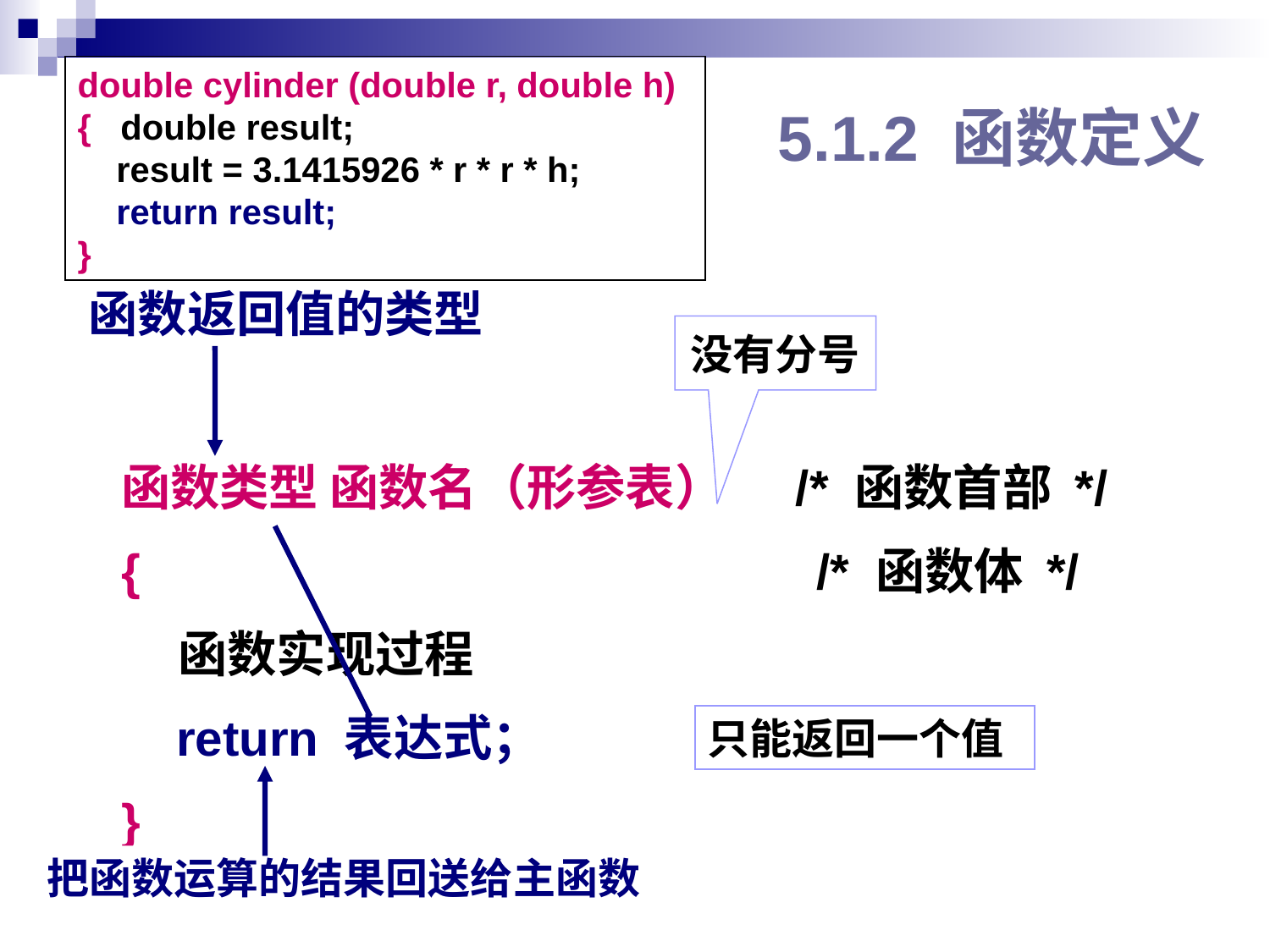

double cylinder (double r, double h)
{   double result;
    result = 3.1415926 * r * r * h;
    return result;
}
# 5.1.2 函数定义
函数返回值的类型
没有分号

函数类型 函数名（形参表）	/* 函数首部 */
{                        	                    /* 函数体 */
    函数实现过程
    return 表达式；
}

只能返回一个值

把函数运算的结果回送给主函数